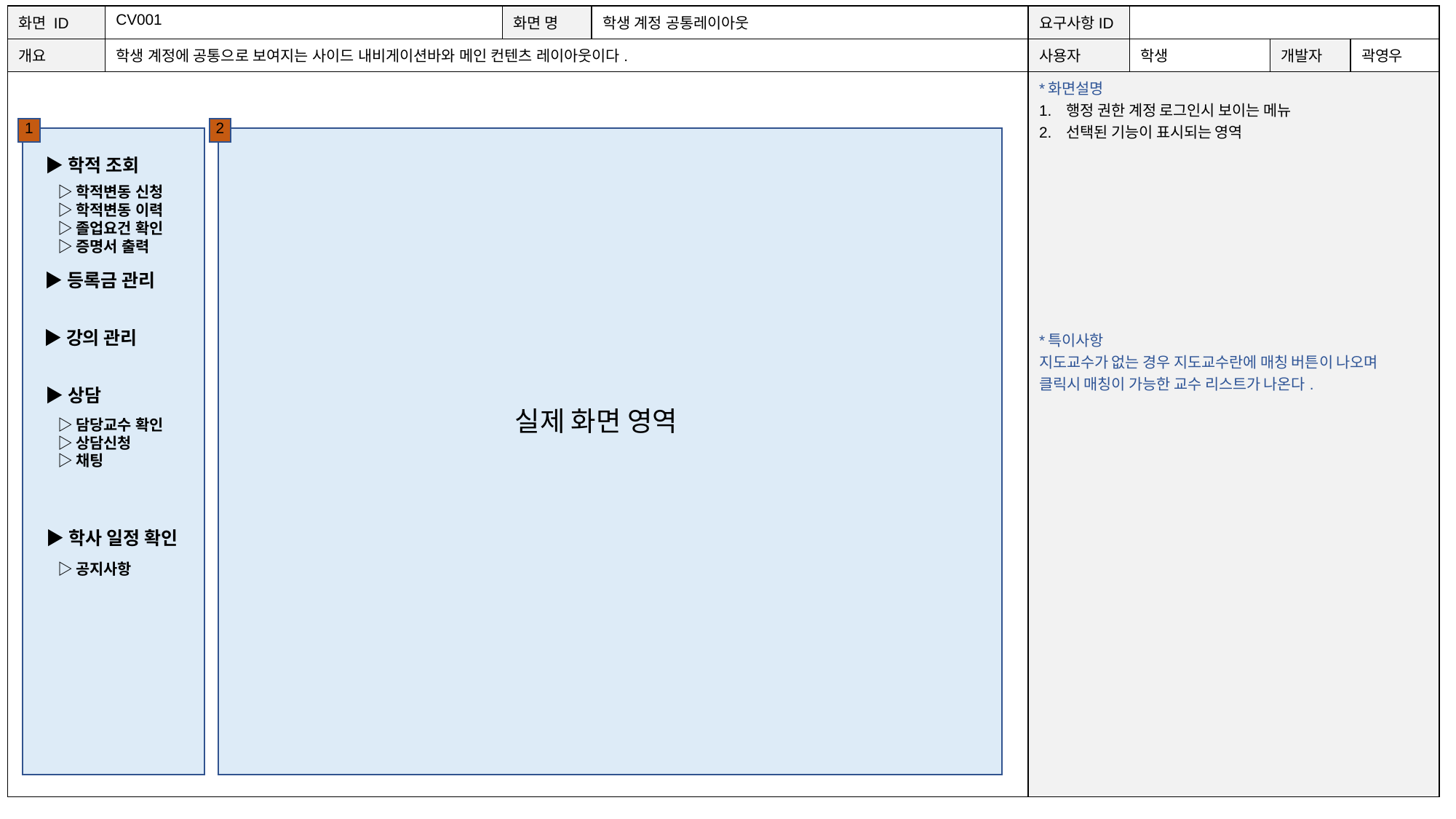

| 화면 ID | CV001 | 화면 명 | 학생 계정 공통레이아웃 | 요구사항ID |  |  |  |
| --- | --- | --- | --- | --- | --- | --- | --- |
| 개요 | 학생 계정에 공통으로 보여지는 사이드 내비게이션바와 메인 컨텐츠 레이아웃이다. |  |  | 사용자 | 학생 | 개발자 | 곽영우 |
|  |  |  |  | \*화면설명 행정 권한 계정 로그인시 보이는 메뉴 선택된 기능이 표시되는 영역 \*특이사항 지도교수가 없는 경우 지도교수란에 매칭 버튼이 나오며 클릭시 매칭이 가능한 교수 리스트가 나온다. |  |  |  |

1
2

▶학적 조회
▷학적변동 신청
▷학적변동 이력
▷졸업요건 확인
▷증명서 출력

▶등록금 관리
▶강의 관리
▶상담
실제 화면 영역
▷담당교수 확인
▷상담신청
▷채팅

▶학사 일정 확인
▷공지사항